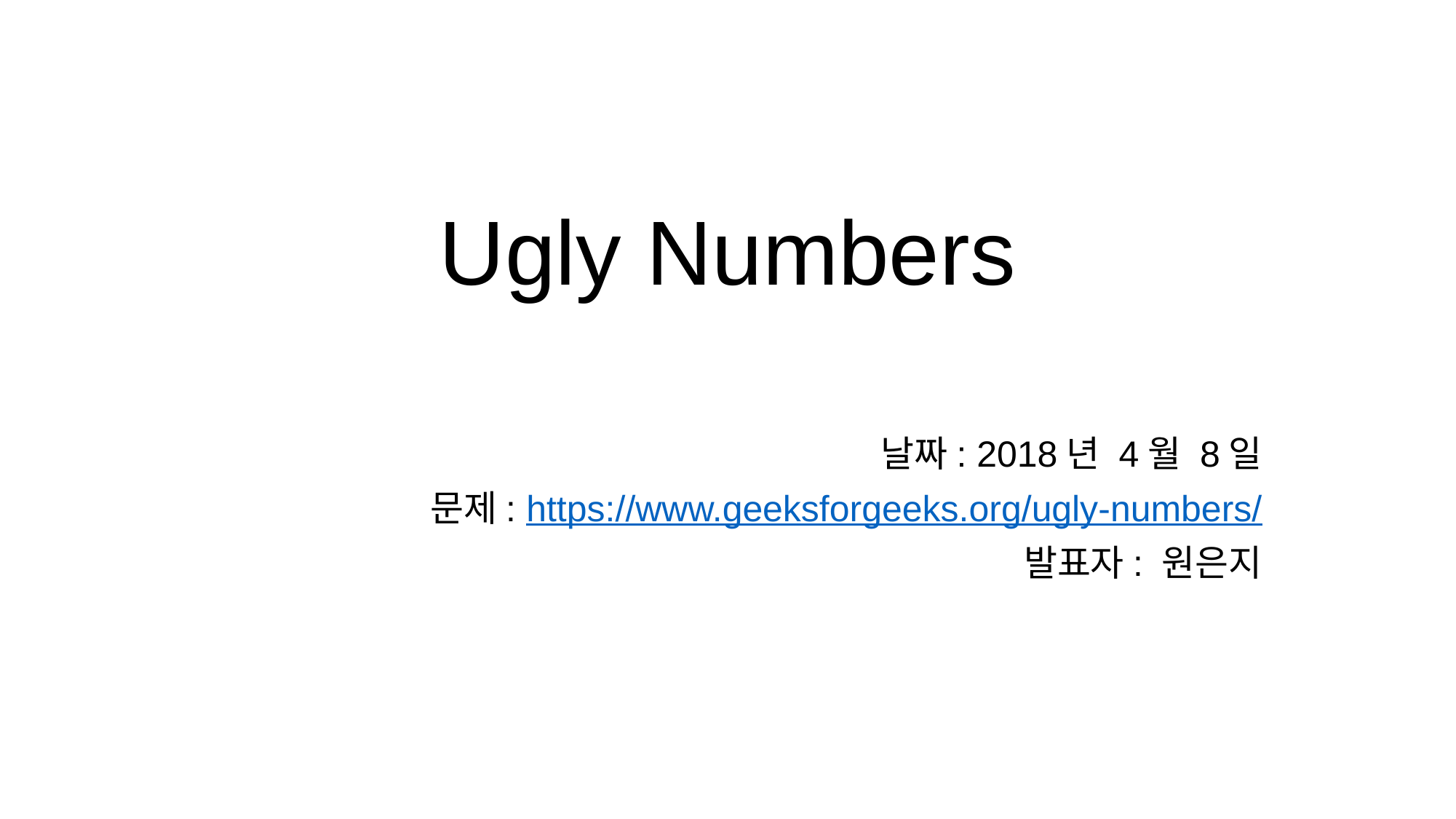

# Ugly Numbers
날짜: 2018년 4월 8일
문제: https://www.geeksforgeeks.org/ugly-numbers/
발표자: 원은지